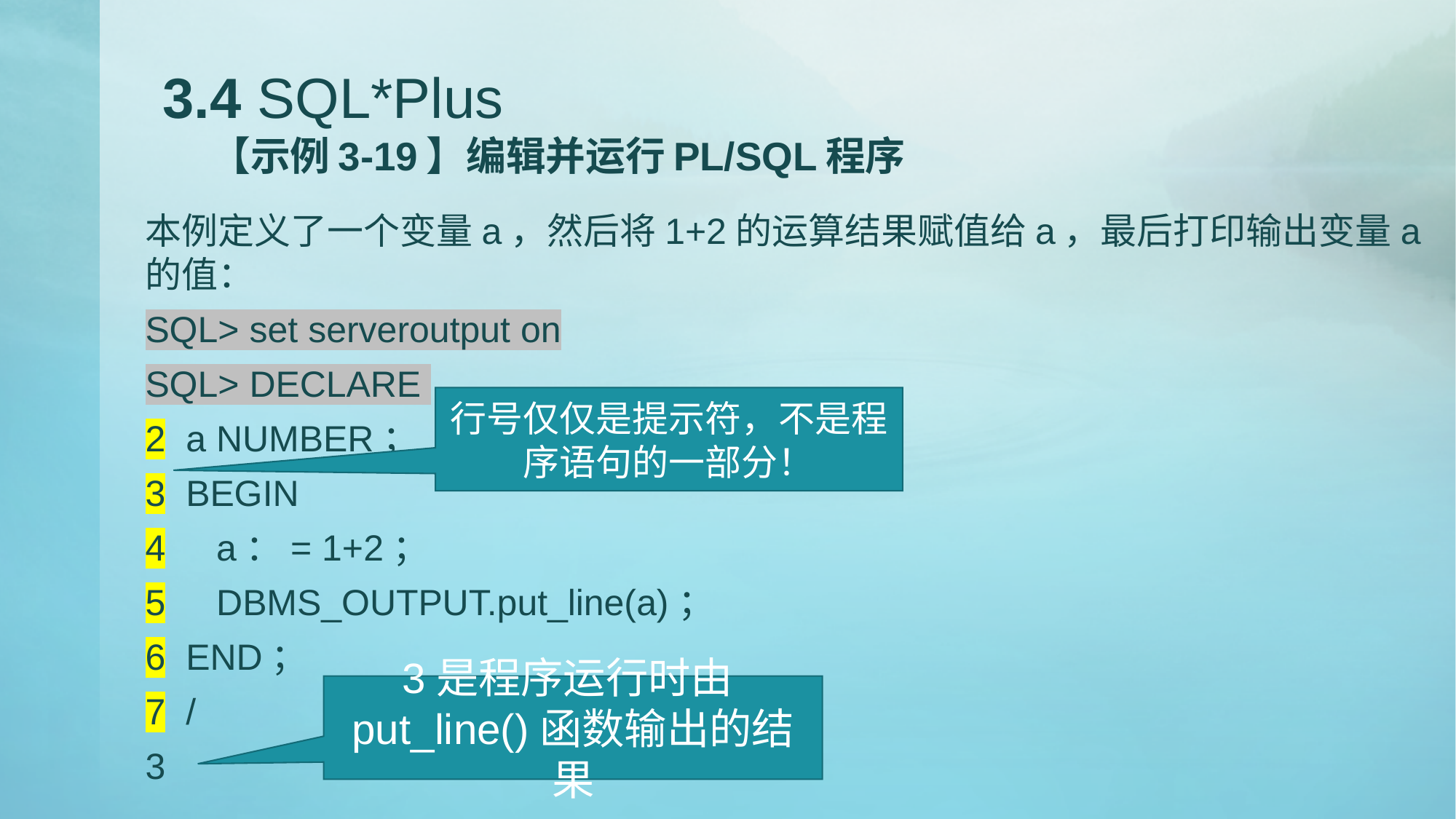

# 3.4 SQL*Plus 【示例3-19】编辑并运行PL/SQL程序
本例定义了一个变量a，然后将1+2的运算结果赋值给a，最后打印输出变量a的值：
SQL> set serveroutput on
SQL> DECLARE
2  a NUMBER；
3  BEGIN
4     a：= 1+2；
5     DBMS_OUTPUT.put_line(a)；
6  END；
7  /
3

行号仅仅是提示符，不是程序语句的一部分！
3是程序运行时由put_line()函数输出的结果